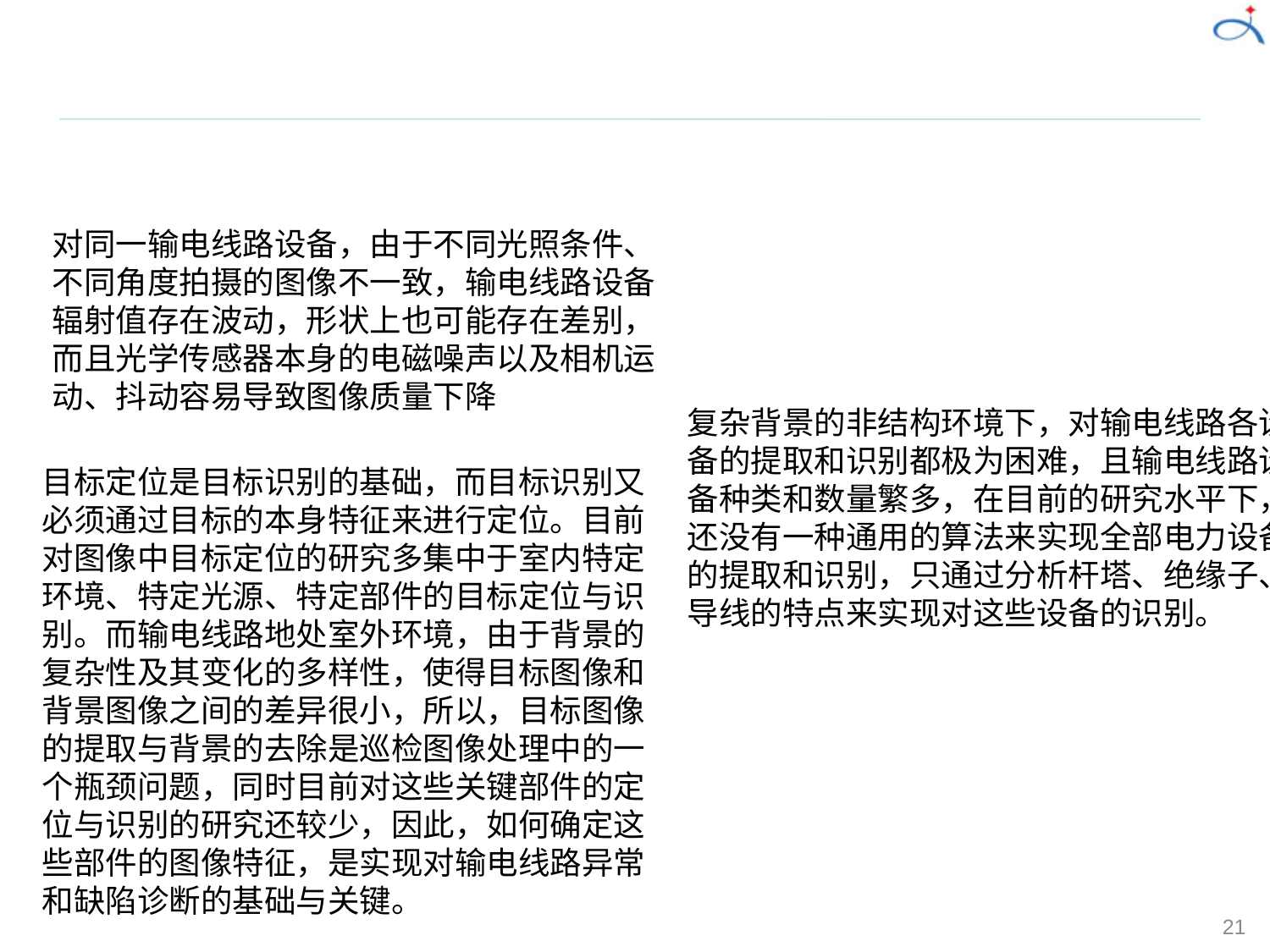

#
对同一输电线路设备，由于不同光照条件、不同角度拍摄的图像不一致，输电线路设备辐射值存在波动，形状上也可能存在差别，而且光学传感器本身的电磁噪声以及相机运动、抖动容易导致图像质量下降
复杂背景的非结构环境下，对输电线路各设备的提取和识别都极为困难，且输电线路设备种类和数量繁多，在目前的研究水平下，还没有一种通用的算法来实现全部电力设备的提取和识别，只通过分析杆塔、绝缘子、导线的特点来实现对这些设备的识别。
目标定位是目标识别的基础，而目标识别又必须通过目标的本身特征来进行定位。目前对图像中目标定位的研究多集中于室内特定环境、特定光源、特定部件的目标定位与识别。而输电线路地处室外环境，由于背景的复杂性及其变化的多样性，使得目标图像和背景图像之间的差异很小，所以，目标图像的提取与背景的去除是巡检图像处理中的一个瓶颈问题，同时目前对这些关键部件的定位与识别的研究还较少，因此，如何确定这些部件的图像特征，是实现对输电线路异常和缺陷诊断的基础与关键。
21